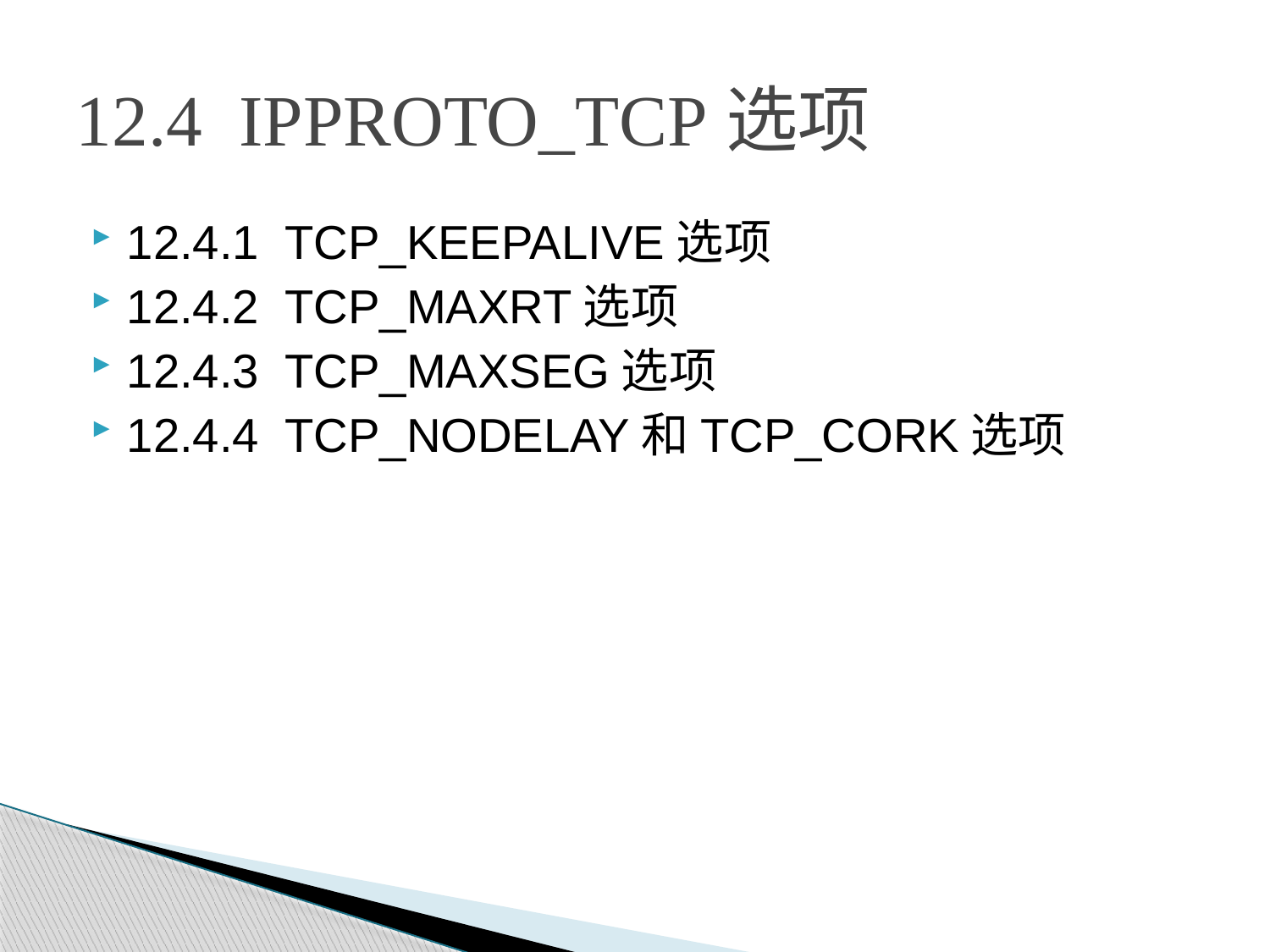

# 12.4  IPPROTO_TCP选项
12.4.1  TCP_KEEPALIVE选项
12.4.2  TCP_MAXRT选项
12.4.3  TCP_MAXSEG选项
12.4.4  TCP_NODELAY和TCP_CORK选项